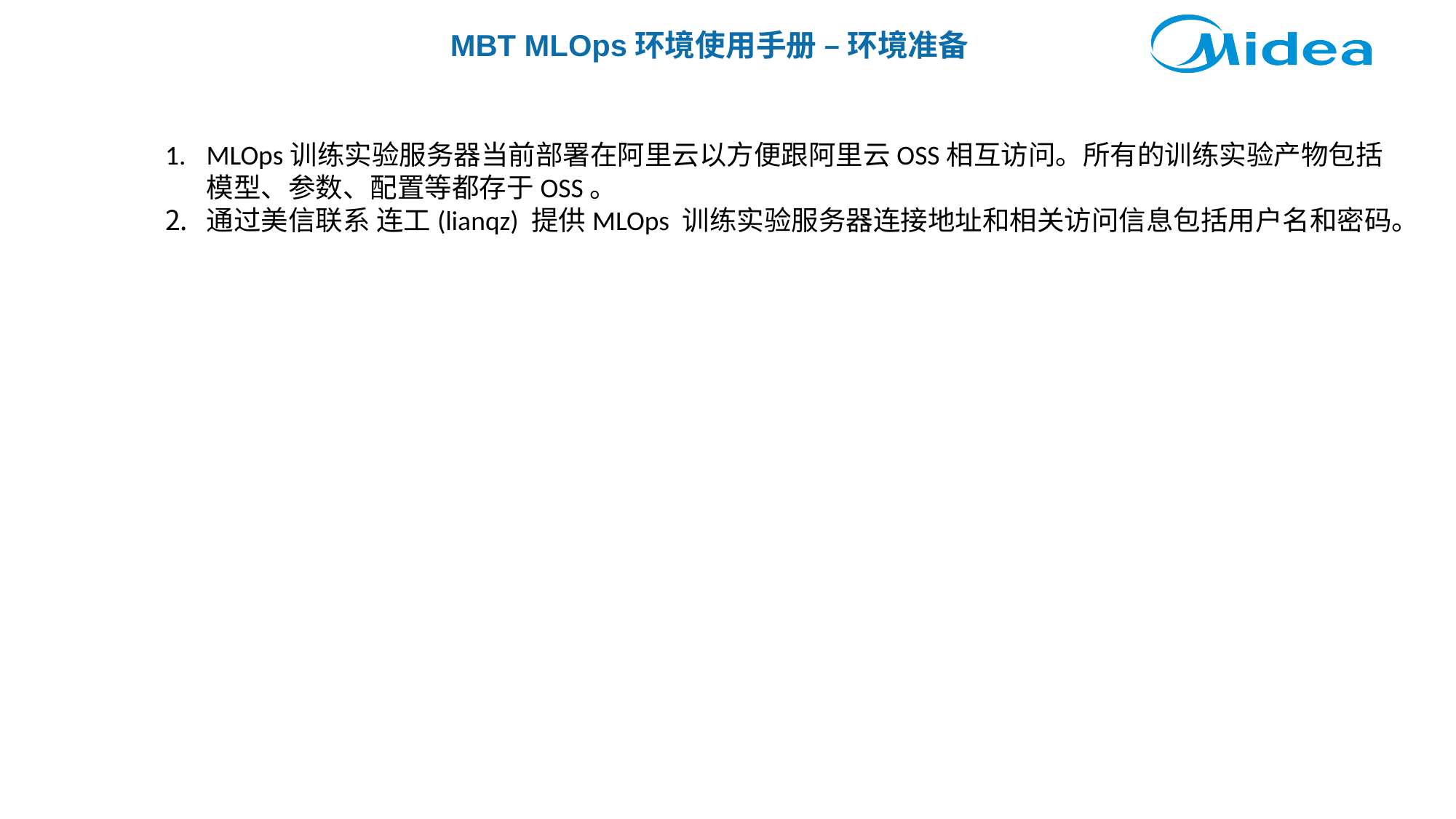

MBT MLOps环境使用手册 – 环境准备
MLOps训练实验服务器当前部署在阿里云以方便跟阿里云OSS相互访问。所有的训练实验产物包括模型、参数、配置等都存于OSS。
通过美信联系 连工(lianqz) 提供MLOps 训练实验服务器连接地址和相关访问信息包括用户名和密码。